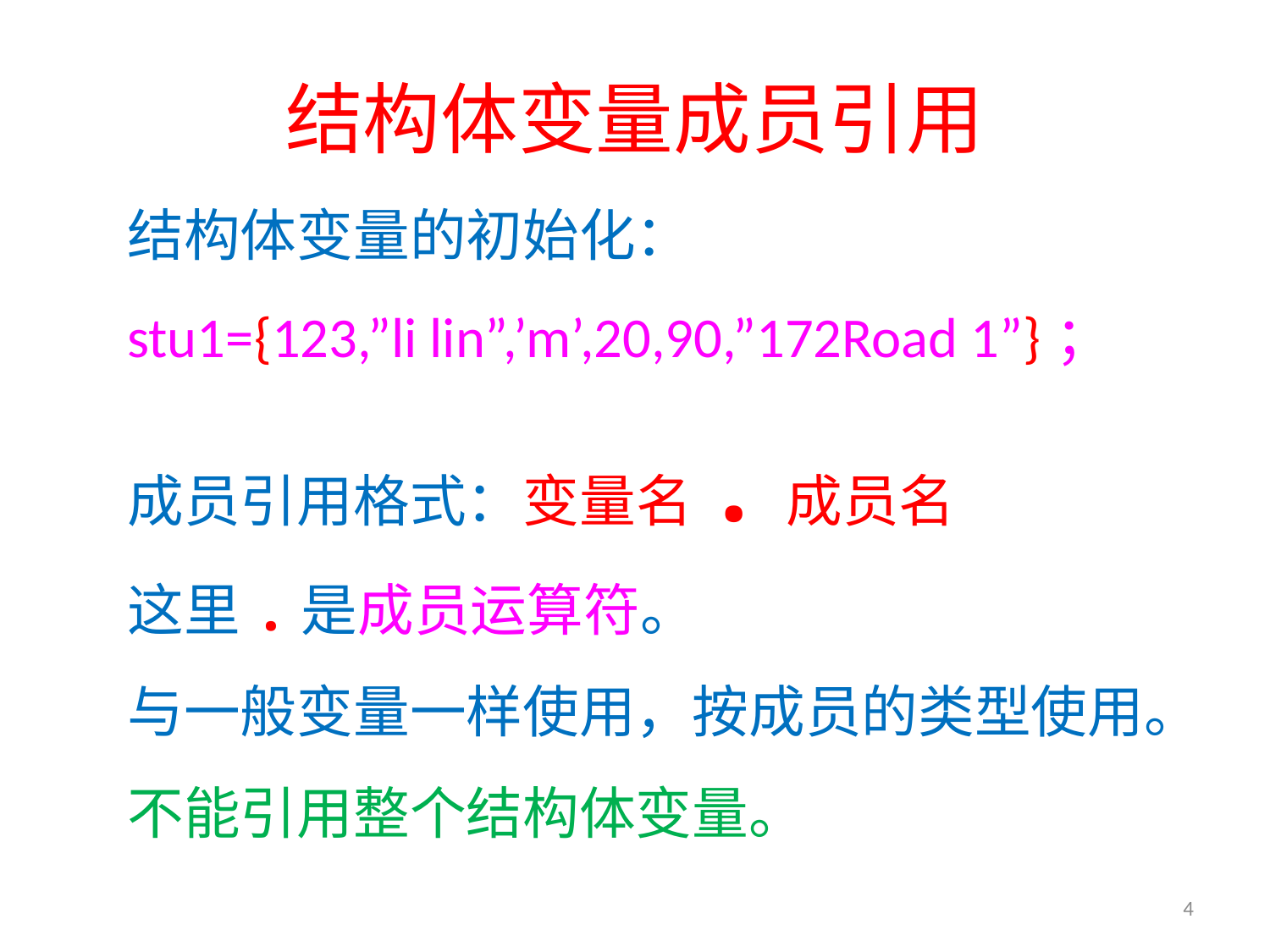

# 结构体变量成员引用
结构体变量的初始化：
stu1={123,”li lin”,’m’,20,90,”172Road 1”}；
成员引用格式：变量名.成员名
这里.是成员运算符。
与一般变量一样使用，按成员的类型使用。
不能引用整个结构体变量。
4